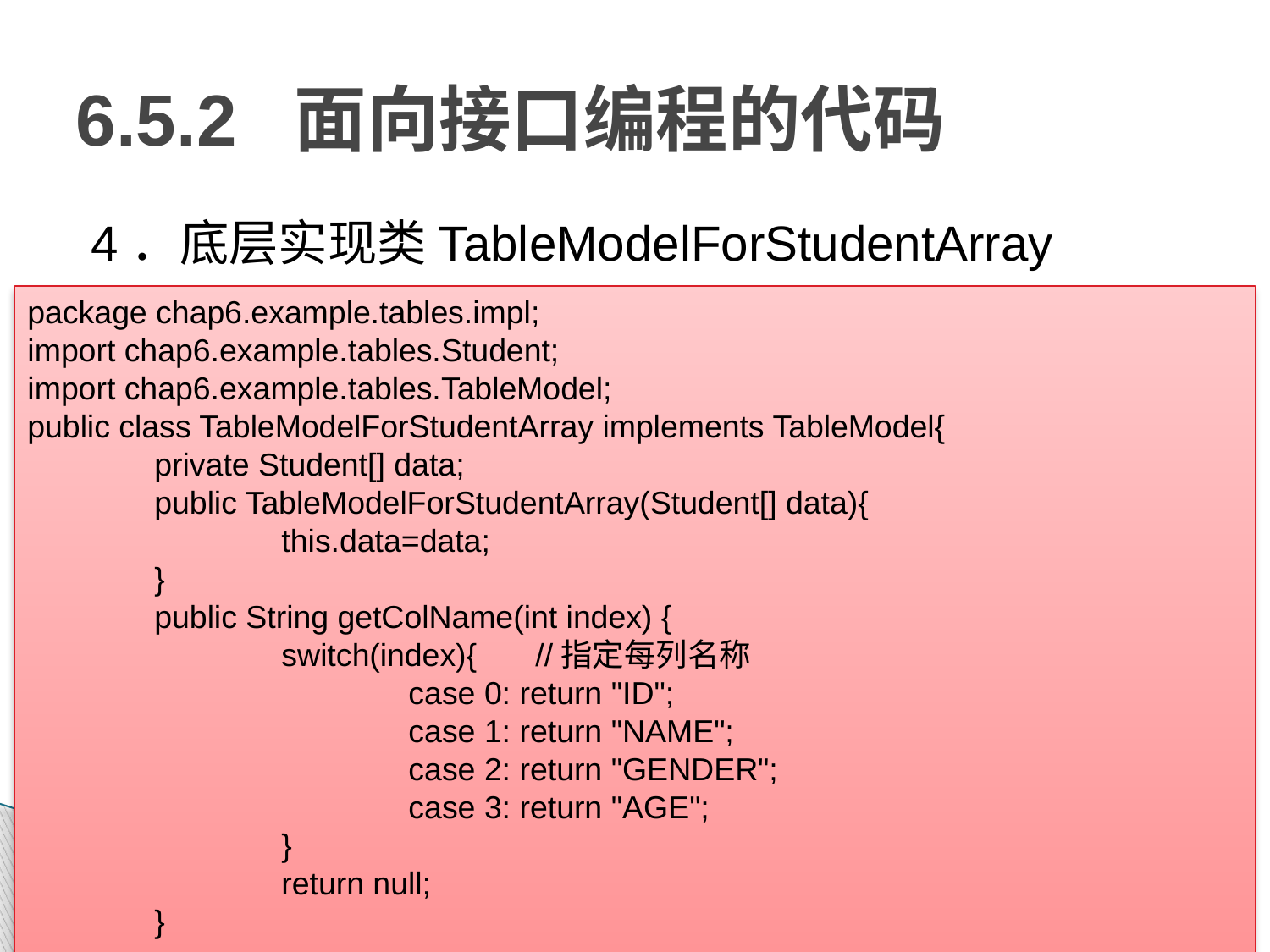

# 6.5.2  面向接口编程的代码
4．底层实现类TableModelForStudentArray

package chap6.example.tables.impl;
import chap6.example.tables.Student;
import chap6.example.tables.TableModel;
public class TableModelForStudentArray implements TableModel{
	private Student[] data;
	public TableModelForStudentArray(Student[] data){
		this.data=data;
	}
	public String getColName(int index) {
		switch(index){	//指定每列名称
			case 0: return "ID";
			case 1: return "NAME";
			case 2: return "GENDER";
			case 3: return "AGE";
		}
		return null;
	}